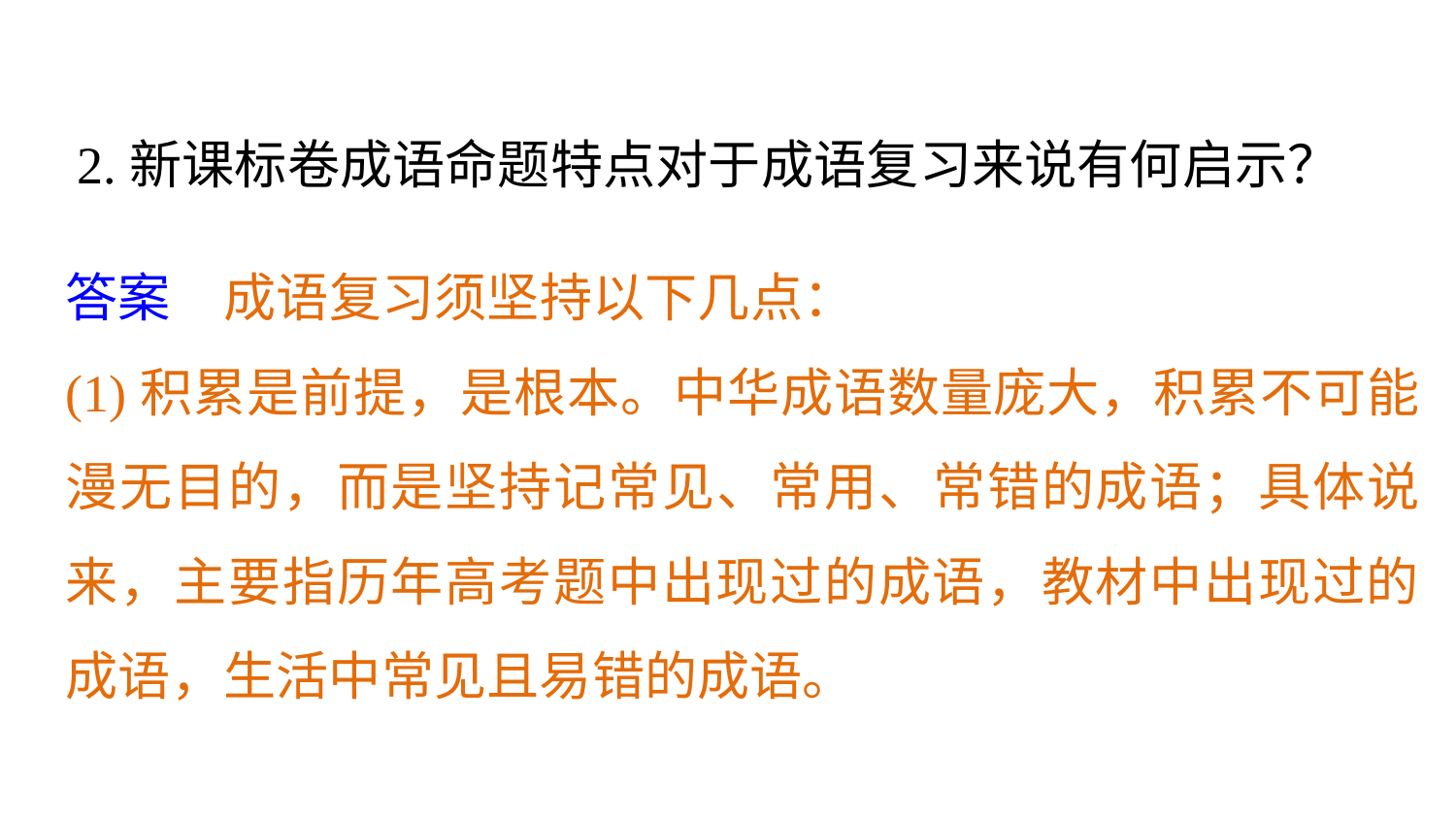

2.新课标卷成语命题特点对于成语复习来说有何启示？
答案　成语复习须坚持以下几点：
(1)积累是前提，是根本。中华成语数量庞大，积累不可能漫无目的，而是坚持记常见、常用、常错的成语；具体说来，主要指历年高考题中出现过的成语，教材中出现过的成语，生活中常见且易错的成语。